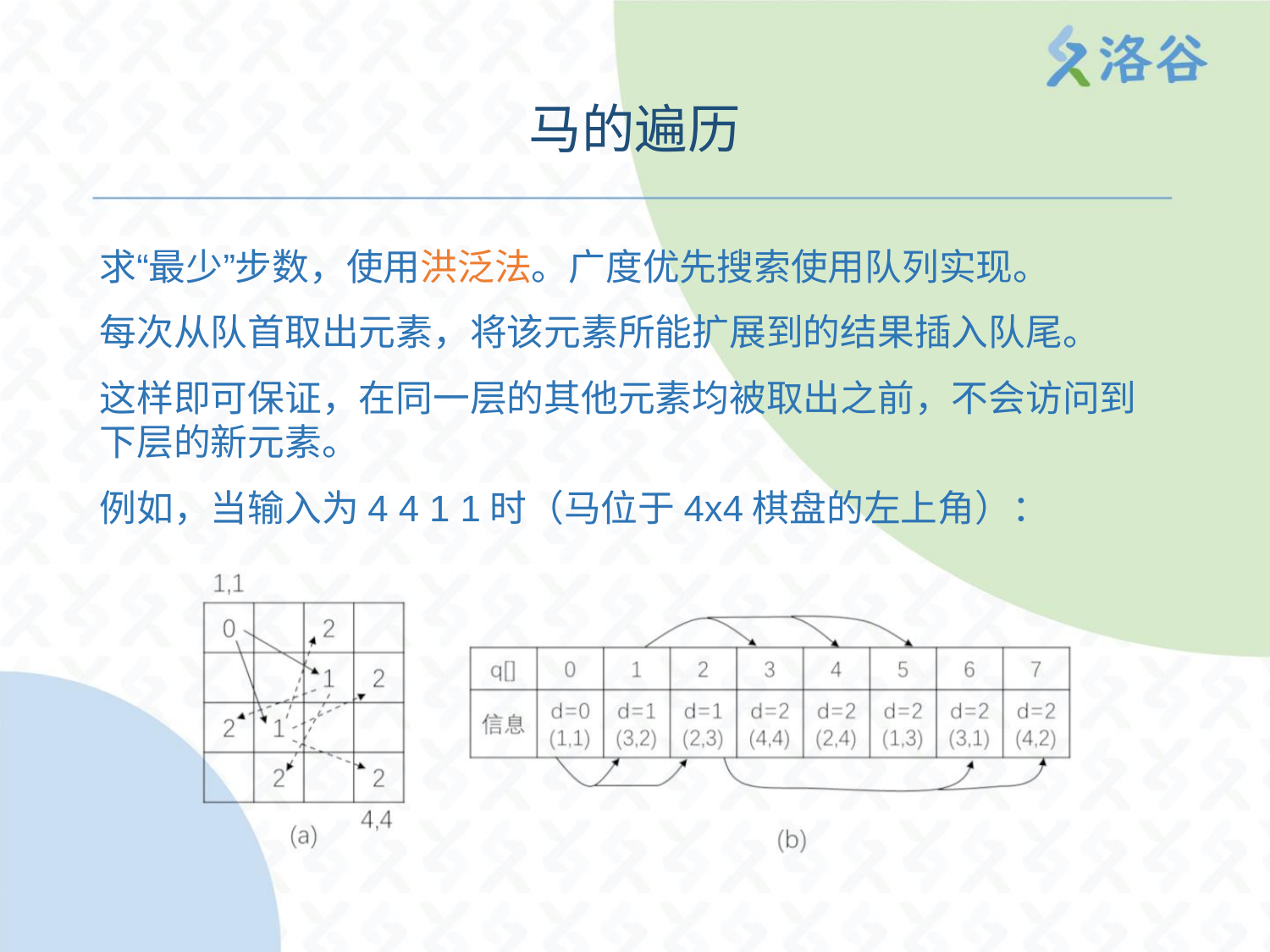

马的遍历
求“最少”步数，使用洪泛法。广度优先搜索使用队列实现。
每次从队首取出元素，将该元素所能扩展到的结果插入队尾。
这样即可保证，在同一层的其他元素均被取出之前，不会访问到
下层的新元素。
例如，当输入为4 4 1 1时（马位于4x4棋盘的左上角）：